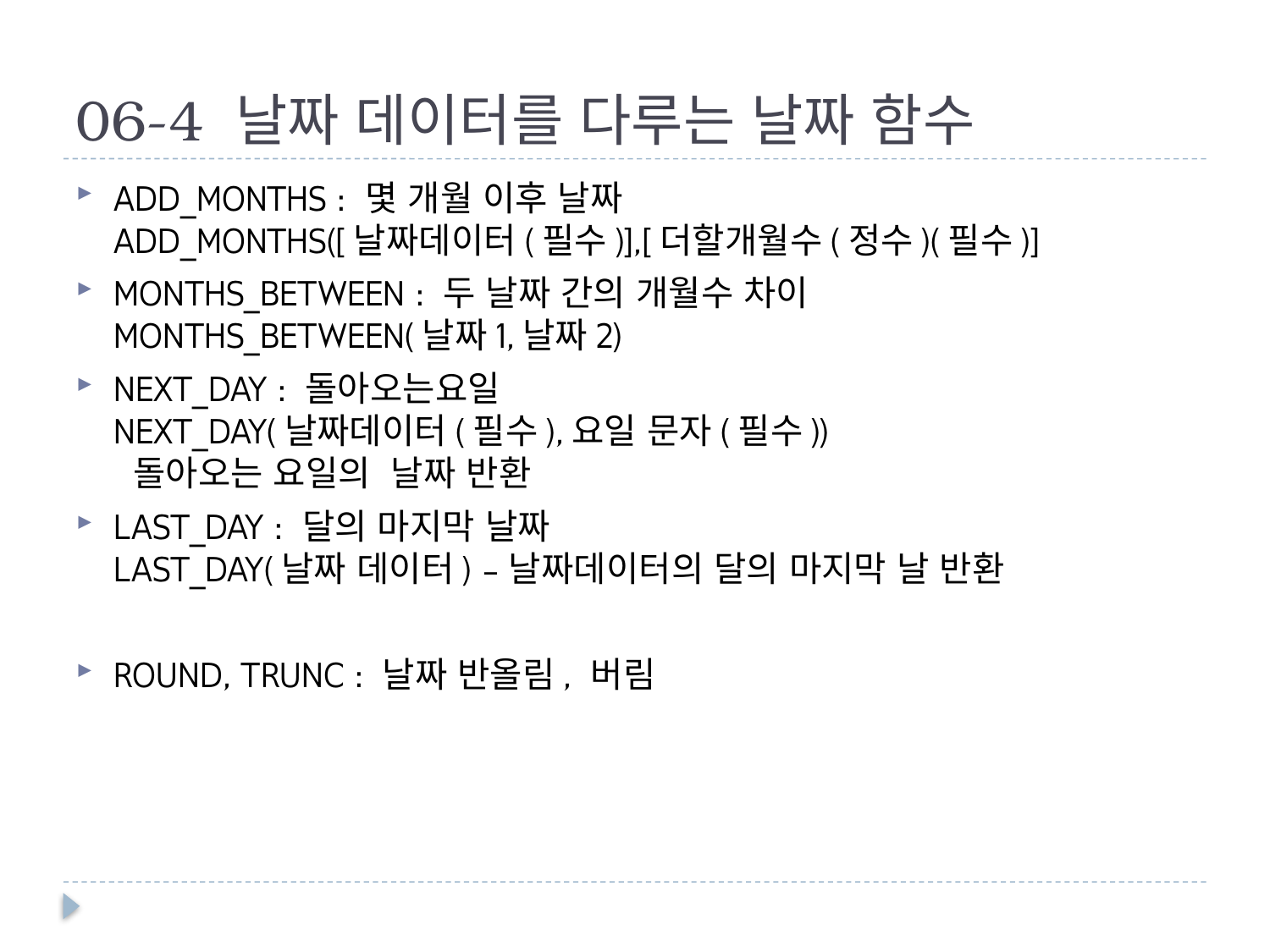

# 06-4 날짜 데이터를 다루는 날짜 함수
ADD_MONTHS : 몇 개월 이후 날짜
ADD_MONTHS([날짜데이터(필수)],[더할개월수(정수)(필수)]
MONTHS_BETWEEN : 두 날짜 간의 개월수 차이
MONTHS_BETWEEN(날짜1,날짜2)
NEXT_DAY : 돌아오는요일
NEXT_DAY(날짜데이터(필수),요일 문자(필수))
 돌아오는 요일의  날짜 반환
LAST_DAY : 달의 마지막 날짜
LAST_DAY(날짜 데이터) –날짜데이터의 달의 마지막 날 반환

ROUND, TRUNC : 날짜 반올림, 버림